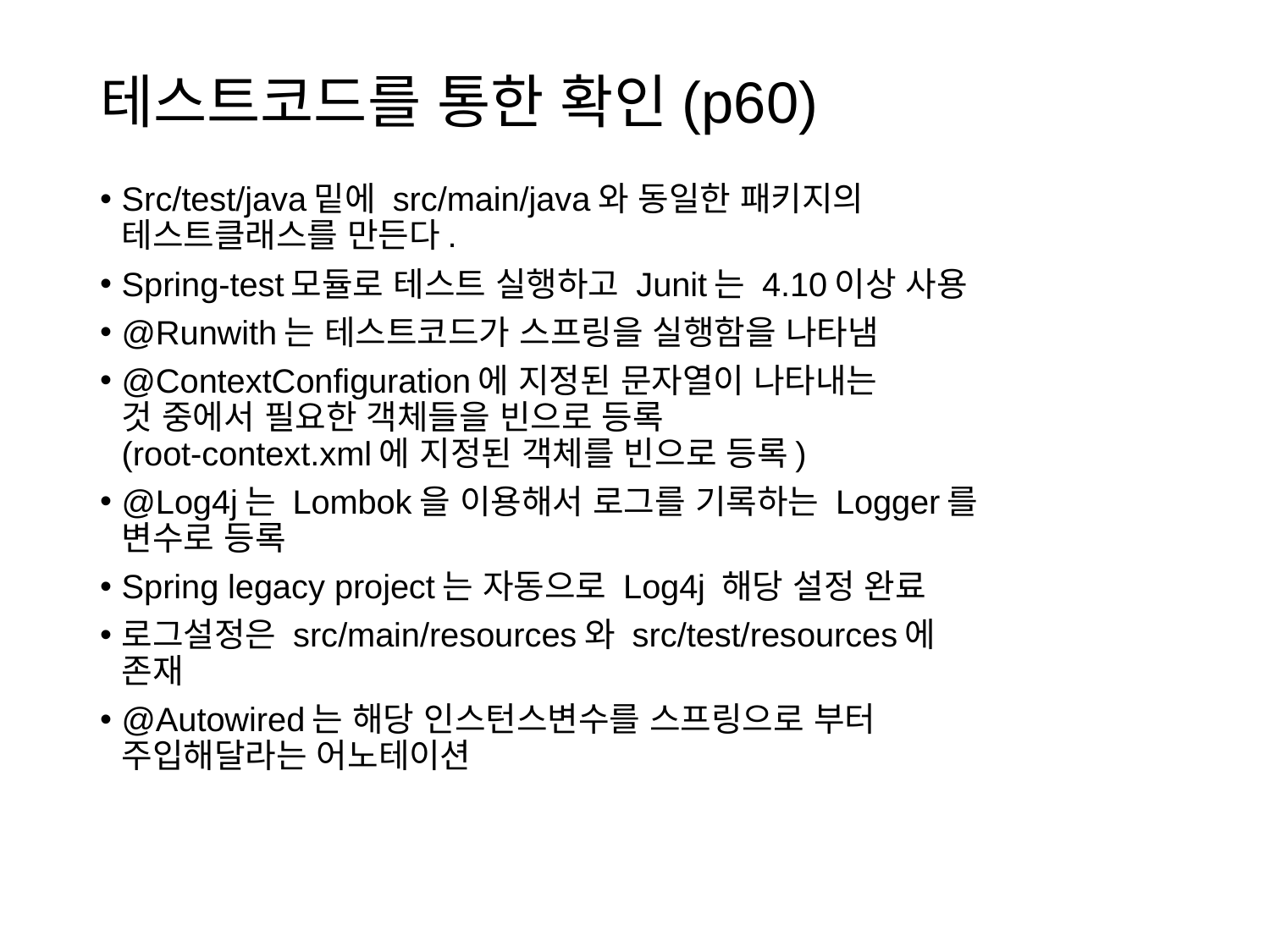

# 테스트코드를 통한 확인(p60)
Src/test/java밑에 src/main/java와 동일한 패키지의
테스트클래스를 만든다.
Spring-test모듈로 테스트 실행하고 Junit는 4.10이상 사용
@Runwith는 테스트코드가 스프링을 실행함을 나타냄
@ContextConfiguration에 지정된 문자열이 나타내는
것 중에서 필요한 객체들을 빈으로 등록
(root-context.xml에 지정된 객체를 빈으로 등록)
@Log4j는 Lombok을 이용해서 로그를 기록하는 Logger를
변수로 등록
Spring legacy project는 자동으로 Log4j 해당 설정 완료
로그설정은 src/main/resources와 src/test/resources에
존재
@Autowired는 해당 인스턴스변수를 스프링으로 부터
주입해달라는 어노테이션